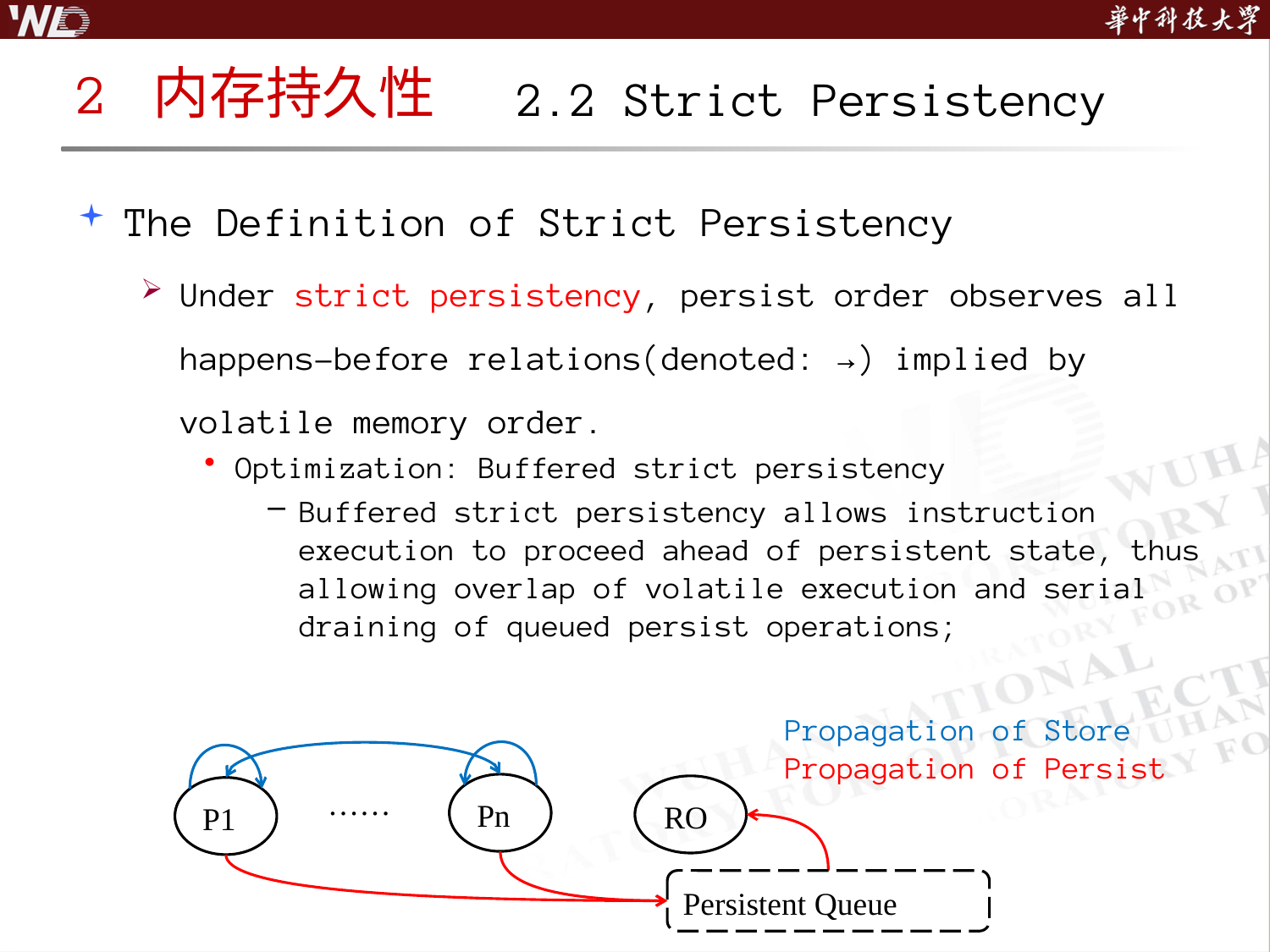

# 2 内存持久性
2.2 Strict Persistency
The Definition of Strict Persistency
Under strict persistency, persist order observes all happens-before relations(denoted: →) implied by volatile memory order.
Optimization: Buffered strict persistency
Buffered strict persistency allows instruction execution to proceed ahead of persistent state, thus allowing overlap of volatile execution and serial draining of queued persist operations;
Propagation of Store
Propagation of Persist
Pn
RO
P1
……
Persistent Queue